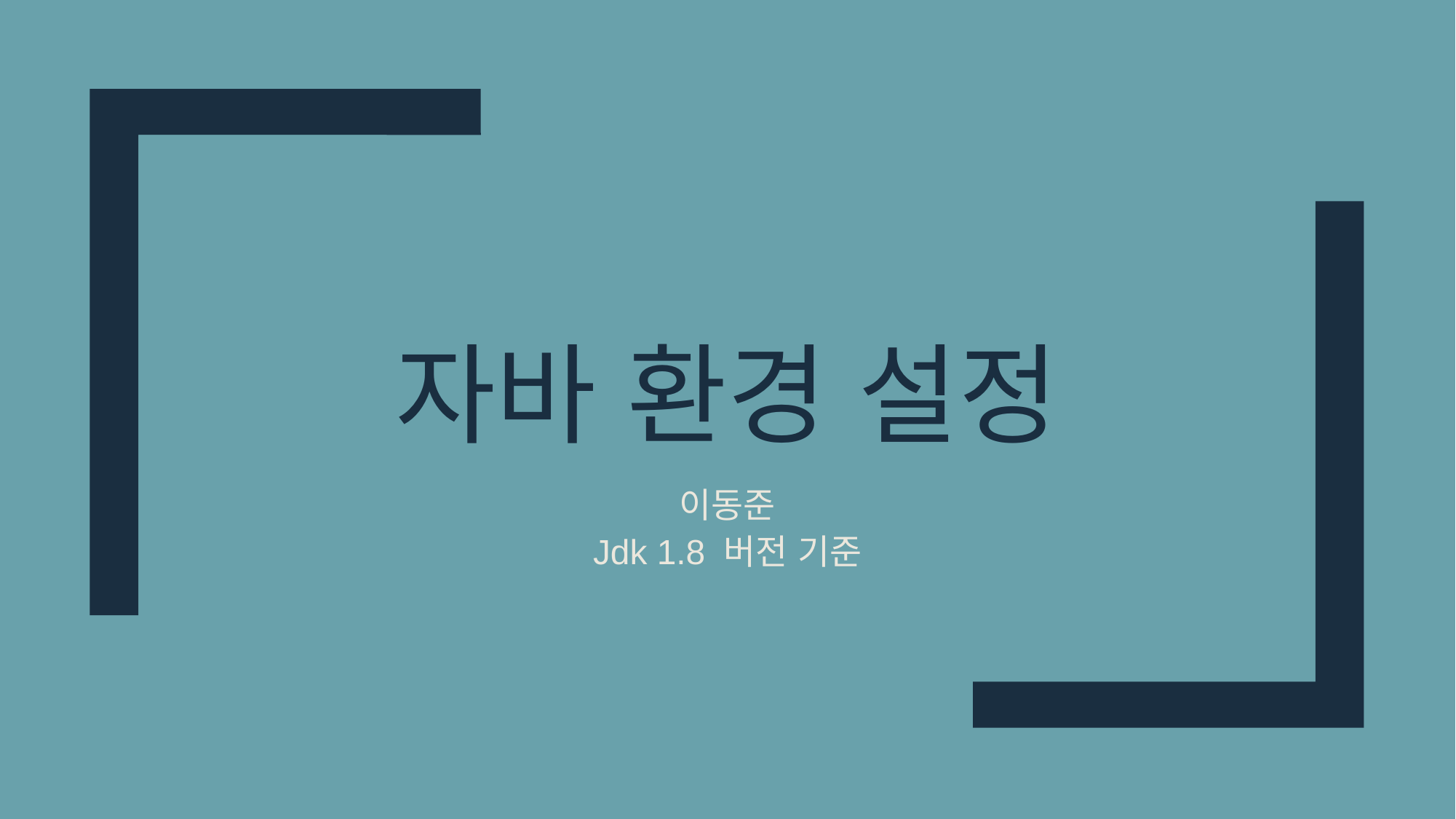

# 자바 환경 설정
이동준
Jdk 1.8 버전 기준